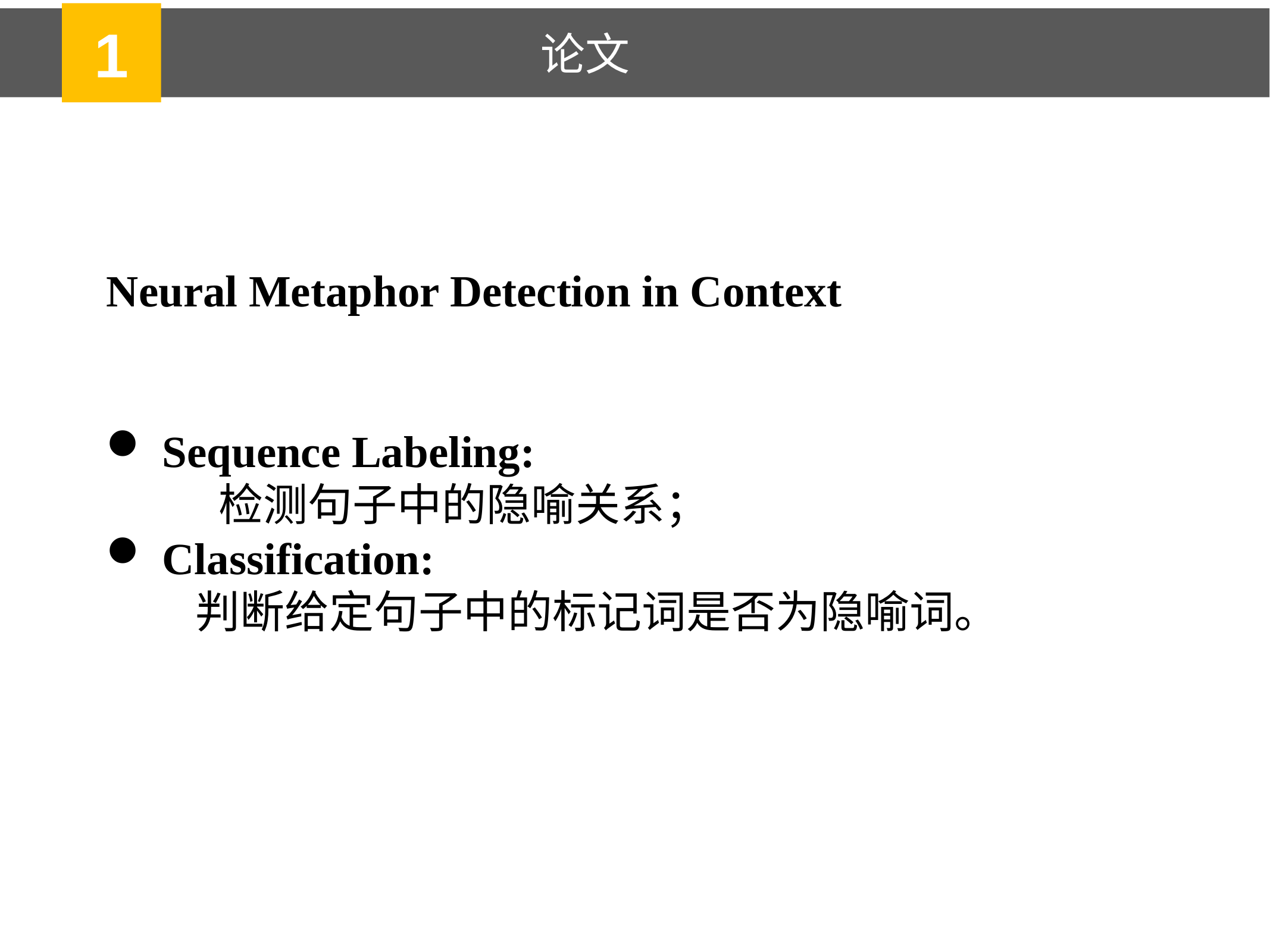

1

论文
Neural Metaphor Detection in Context

Sequence Labeling:
	 检测句子中的隐喻关系；
Classification:
	判断给定句子中的标记词是否为隐喻词。